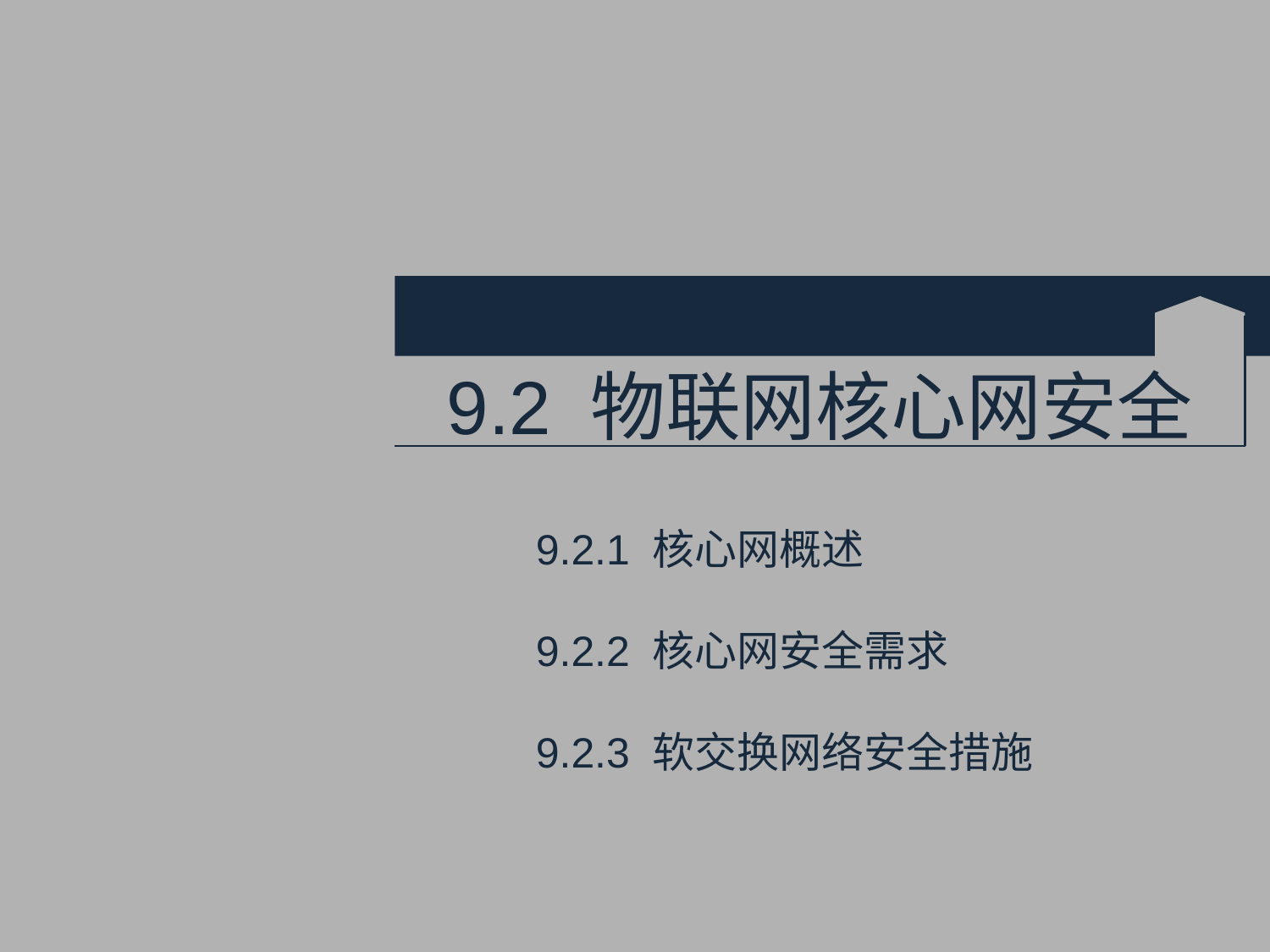

# 9.2 物联网核心网安全
9.2.1 核心网概述

9.2.2 核心网安全需求

9.2.3 软交换网络安全措施